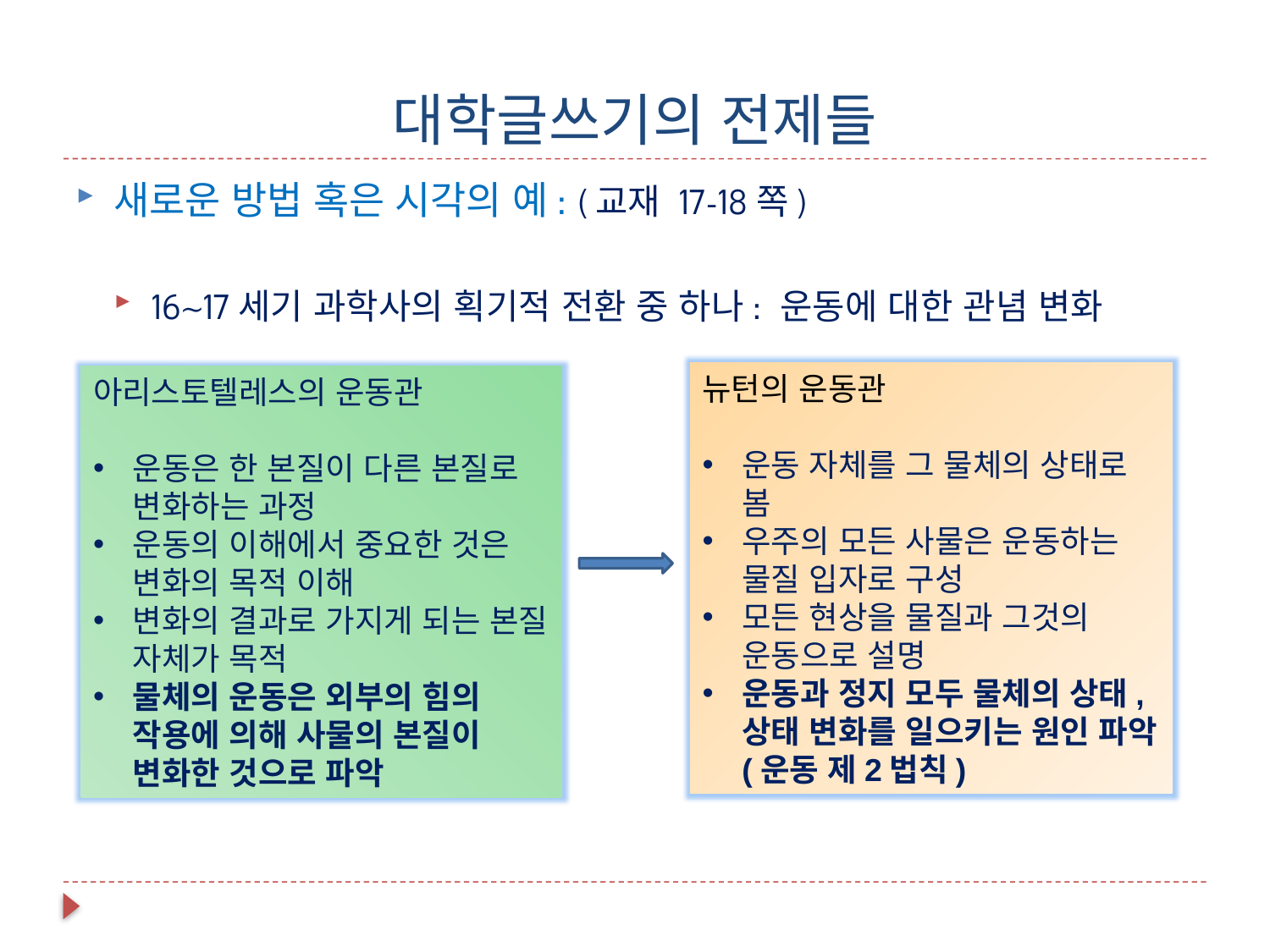

# 대학글쓰기의 전제들
새로운 방법 혹은 시각의 예: (교재 17-18쪽)

16~17세기 과학사의 획기적 전환 중 하나: 운동에 대한 관념 변화

뉴턴의 운동관

운동 자체를 그 물체의 상태로 봄
우주의 모든 사물은 운동하는 물질 입자로 구성
모든 현상을 물질과 그것의 운동으로 설명
운동과 정지 모두 물체의 상태, 상태 변화를 일으키는 원인 파악(운동 제2법칙)
아리스토텔레스의 운동관

운동은 한 본질이 다른 본질로 변화하는 과정
운동의 이해에서 중요한 것은 변화의 목적 이해
변화의 결과로 가지게 되는 본질 자체가 목적
물체의 운동은 외부의 힘의 작용에 의해 사물의 본질이 변화한 것으로 파악